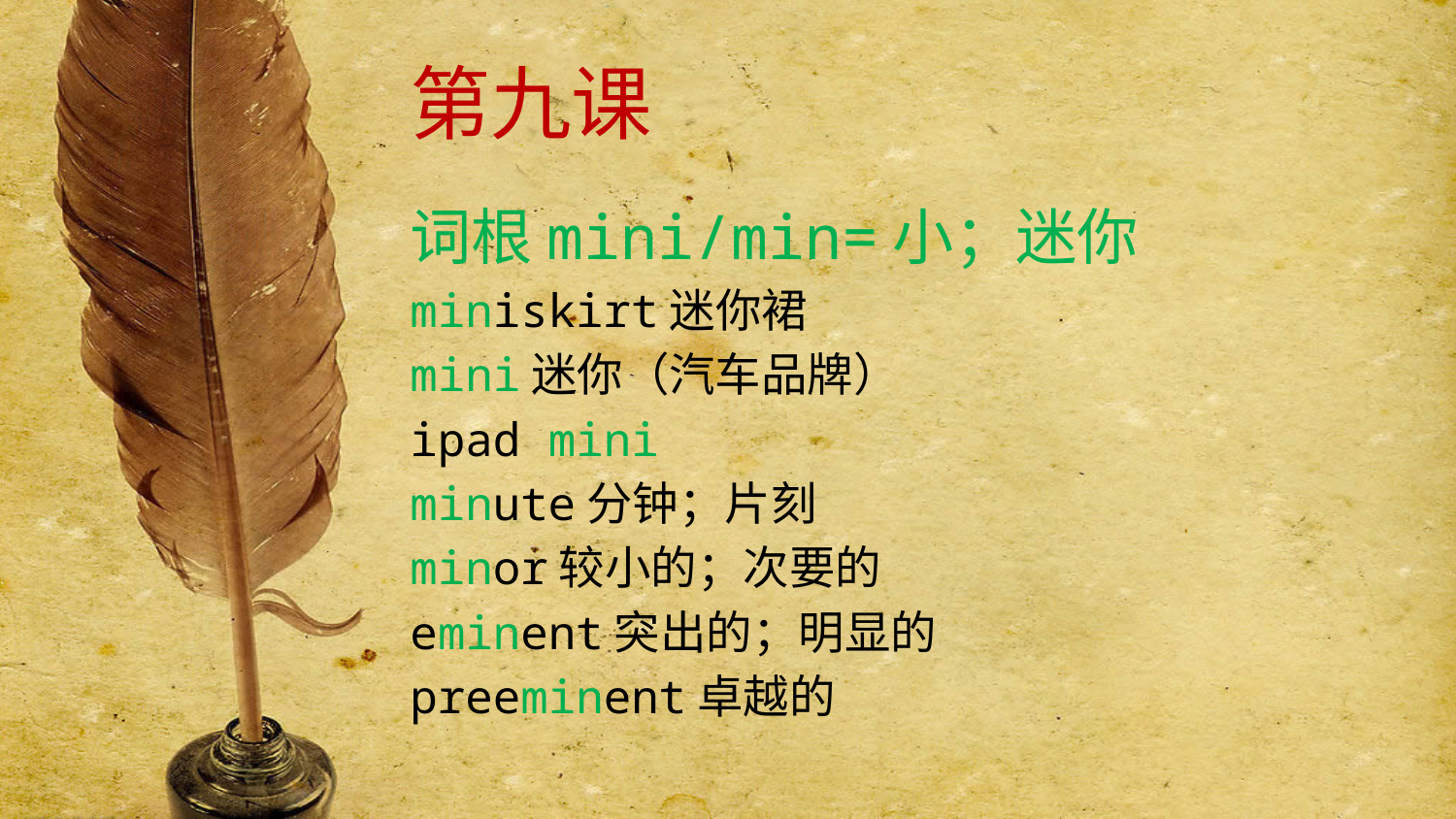

# 第九课
词根mini/min=小；迷你
miniskirt迷你裙
mini迷你（汽车品牌）
ipad mini
minute分钟；片刻
minor较小的；次要的
eminent突出的；明显的
preeminent卓越的